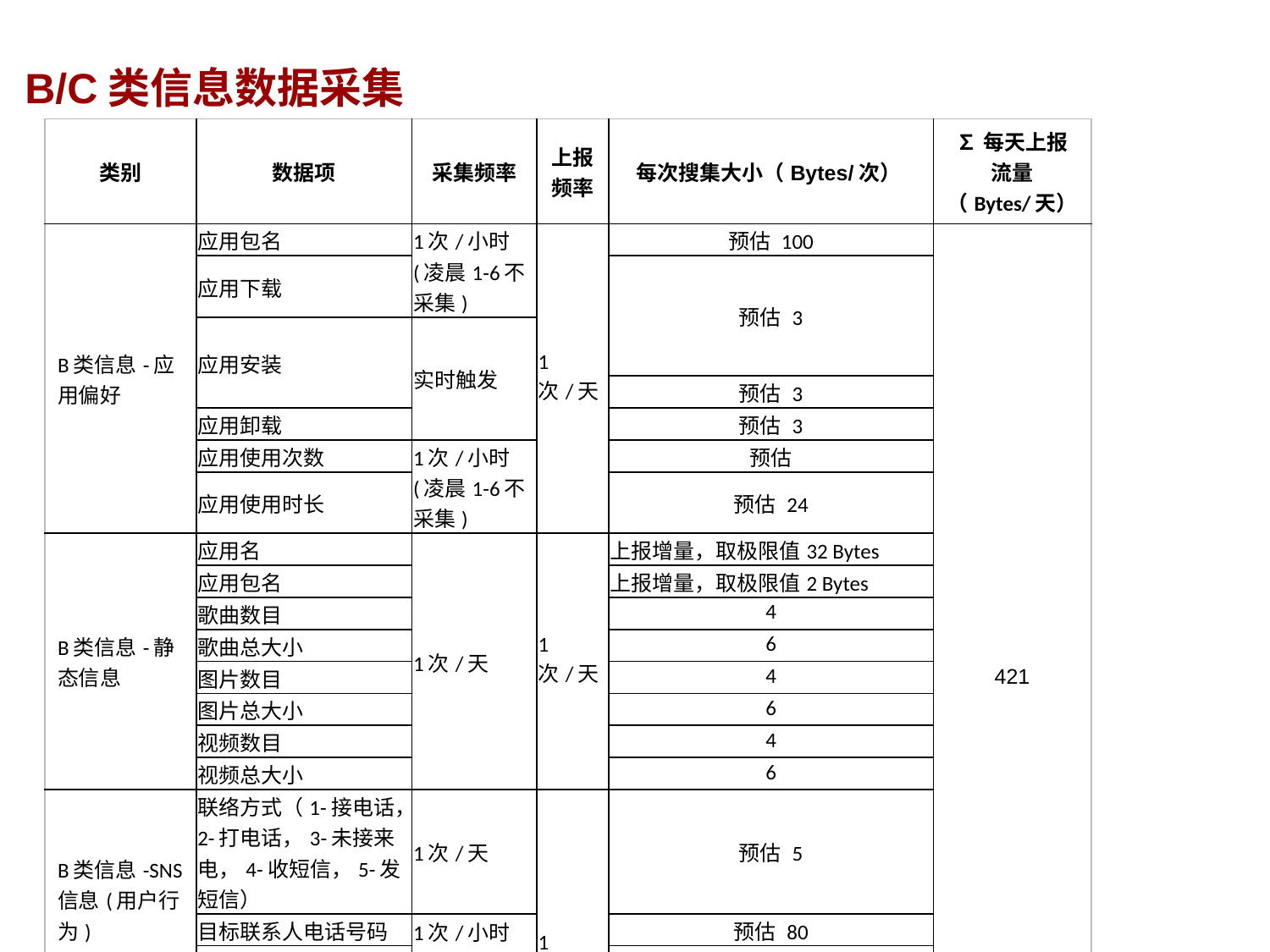

B/C类信息数据采集
| 类别 | 数据项 | 采集频率 | 上报频率 | 每次搜集大小（Bytes/次） | ∑每天上报流量（Bytes/天） |
| --- | --- | --- | --- | --- | --- |
| B类信息-应用偏好 | 应用包名 | 1次/小时(凌晨1-6不采集) | 1次/天 | 预估 100 | 421 |
|  | 应用下载 |  |  | 预估 3 |  |
|  | 应用安装 | 实时触发 |  |  |  |
|  |  |  |  | 预估 3 |  |
|  | 应用卸载 |  |  | 预估 3 |  |
|  | 应用使用次数 | 1次/小时(凌晨1-6不采集) |  | 预估 |  |
|  | 应用使用时长 |  |  | 预估 24 |  |
| B类信息-静态信息 | 应用名 | 1次/天 | 1次/天 | 上报增量，取极限值32 Bytes |  |
|  | 应用包名 |  |  | 上报增量，取极限值2 Bytes |  |
|  | 歌曲数目 |  |  | 4 |  |
|  | 歌曲总大小 |  |  | 6 |  |
|  | 图片数目 |  |  | 4 |  |
|  | 图片总大小 |  |  | 6 |  |
|  | 视频数目 |  |  | 4 |  |
|  | 视频总大小 |  |  | 6 |  |
| B类信息-SNS信息(用户行为) | 联络方式（1-接电话，2-打电话，3-未接来电，4-收短信，5-发短信） | 1次/天 | 1次/天 | 预估 5 |  |
|  | 目标联系人电话号码 | 1次/小时(凌晨1-6不采集) |  | 预估 80 |  |
|  | 联络次数 |  |  | 预估 20 |  |
|  | 联络时长 |  |  | 预估 40 |  |
| B类信息-个人数据 | IMSI | 1次/天 |  | 15 |  |
|  | 主人电话号码 |  |  | 16 |  |
|  | 通讯录（电话号码/邮箱/分组/IM类型） |  |  | 32 |  |